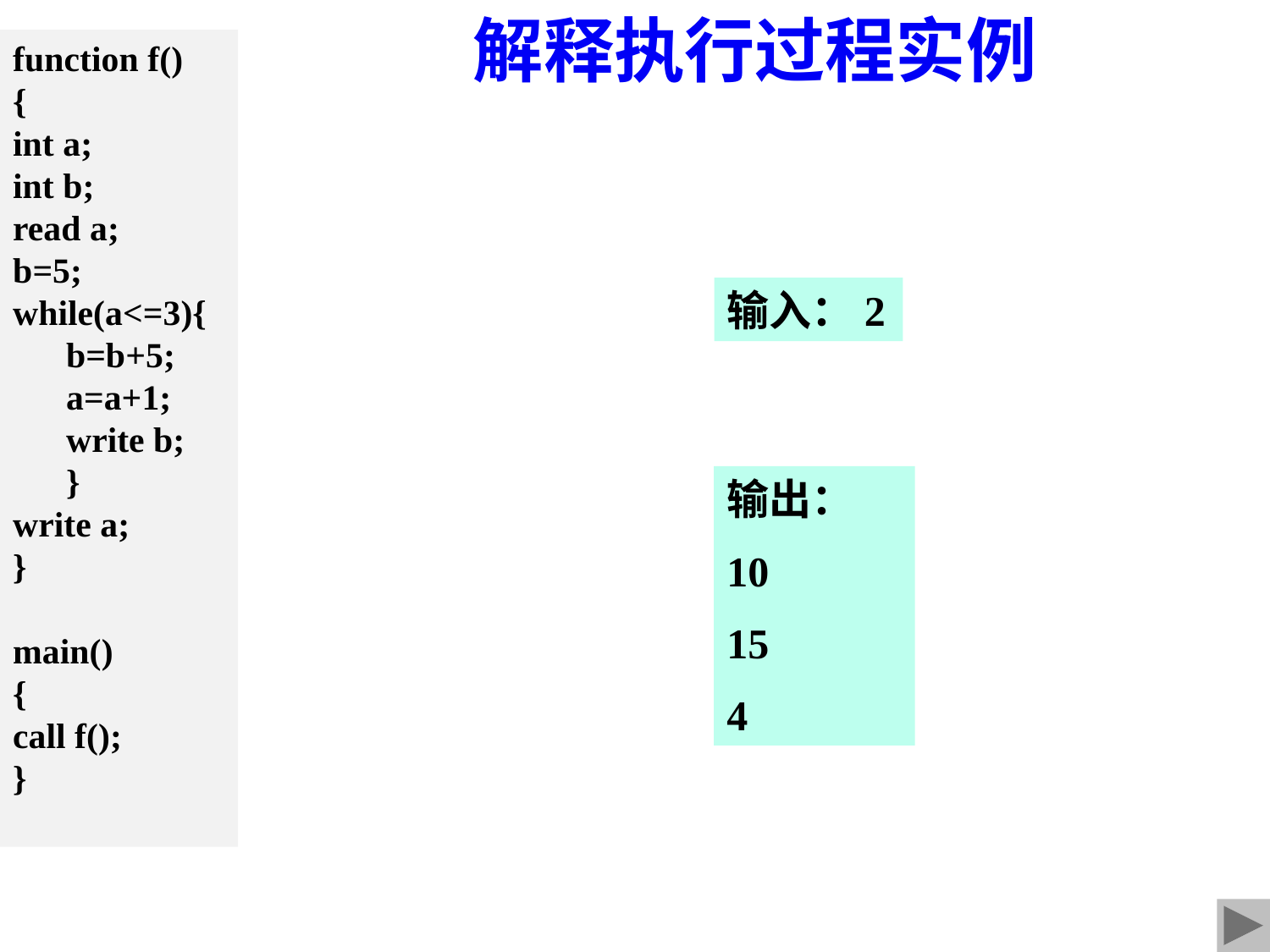

解释执行过程实例
function f()
{
int a;
int b;
read a;
b=5;
while(a<=3){
      b=b+5;
      a=a+1;
      write b;
      }
write a;
}

main()
{
call f();
}

输入：2
输出：
10
15
4